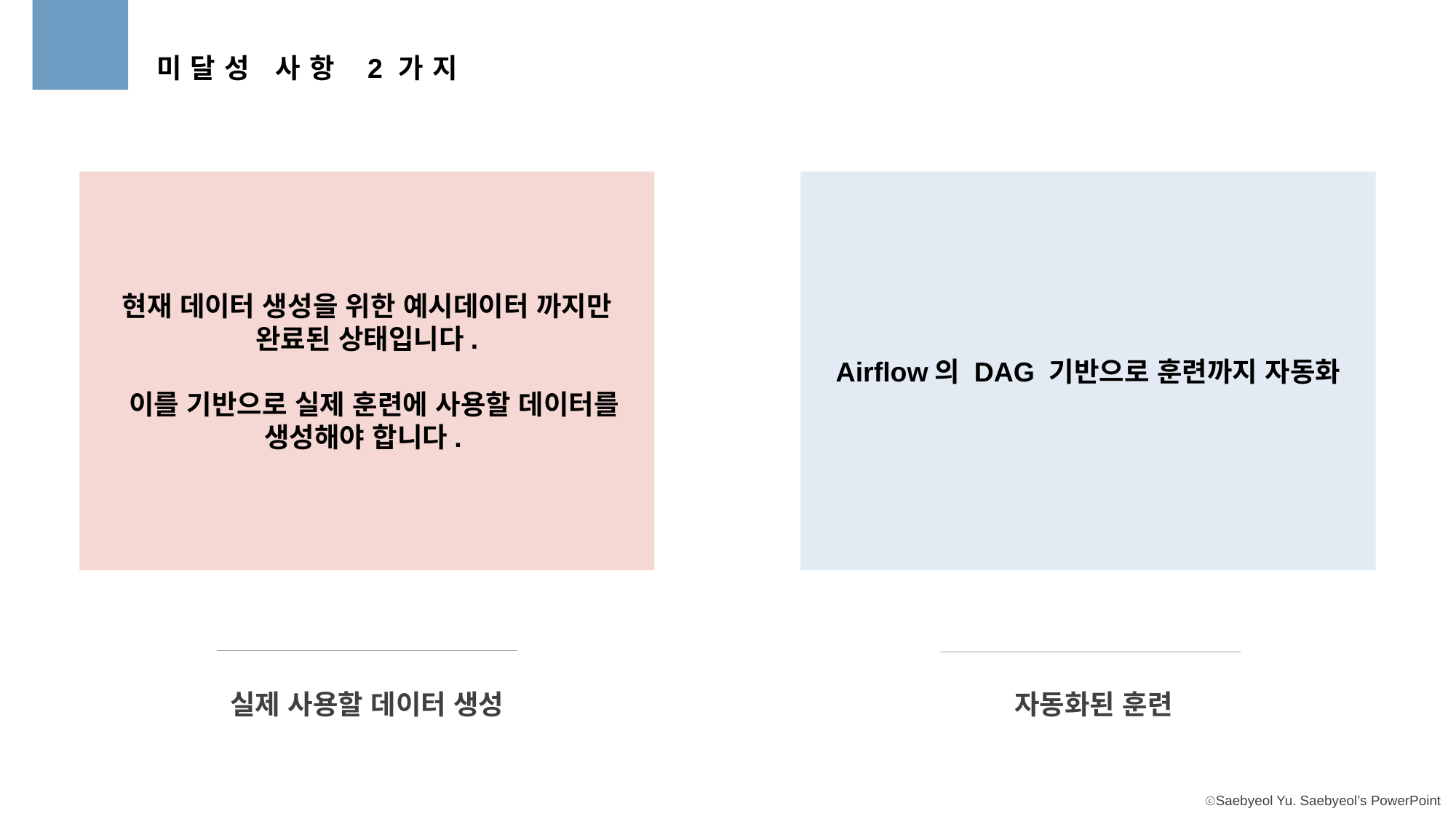

미달성 사항 2가지
현재 데이터 생성을 위한 예시데이터 까지만 완료된 상태입니다.
 이를 기반으로 실제 훈련에 사용할 데이터를 생성해야 합니다.
실제 사용할 데이터 생성
Airflow의 DAG 기반으로 훈련까지 자동화
자동화된 훈련